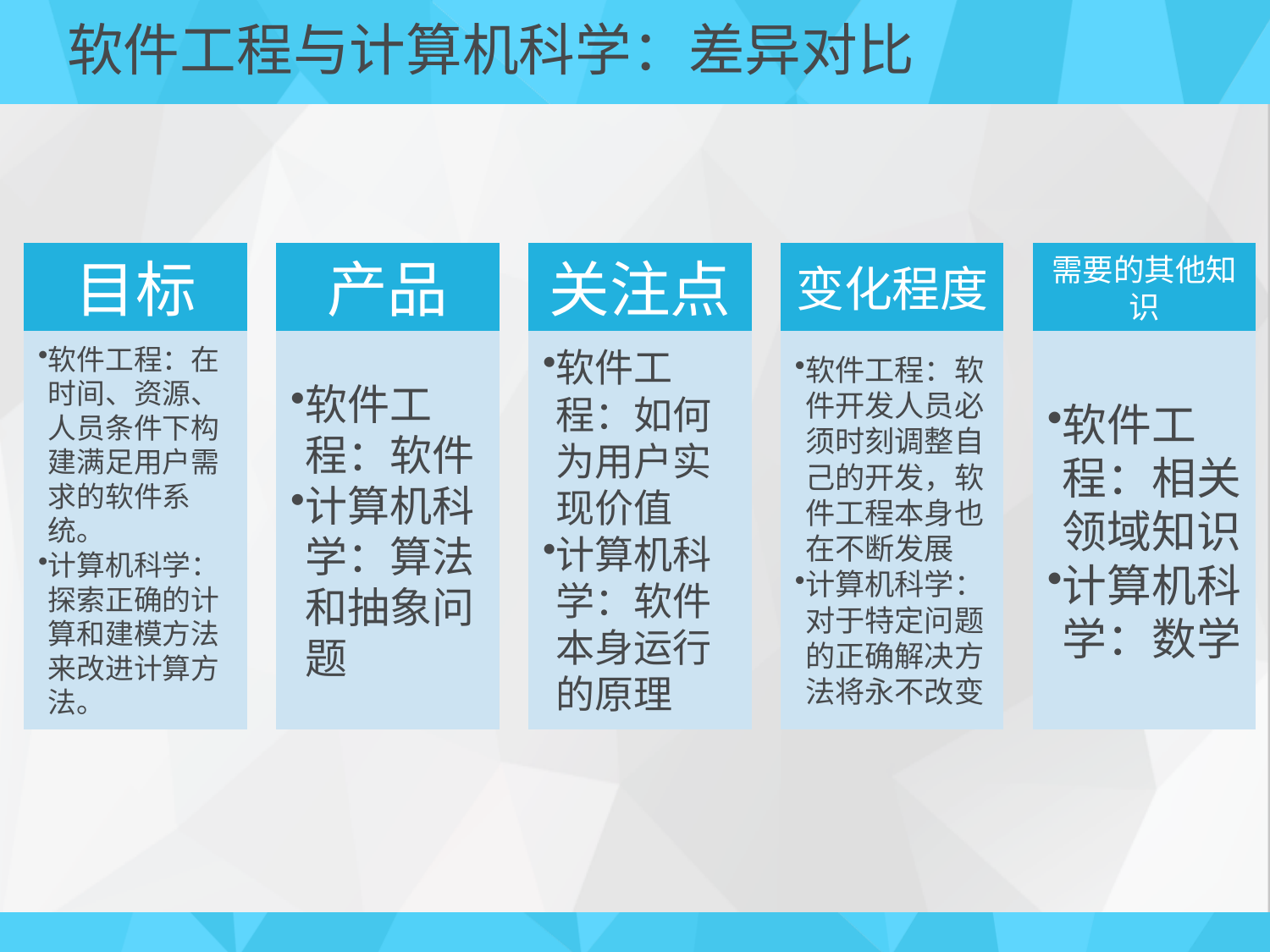

# 软件工程与计算机科学：差异对比
目标
软件工程：在时间、资源、人员条件下构建满足用户需求的软件系统。
计算机科学：探索正确的计算和建模方法来改进计算方法。
产品
软件工程：软件
计算机科学：算法和抽象问题
关注点
软件工程：如何为用户实现价值
计算机科学：软件本身运行的原理
软件工程：软件开发人员必须时刻调整自己的开发，软件工程本身也在不断发展
计算机科学：对于特定问题的正确解决方法将永不改变
变化程度
软件工程：相关领域知识
计算机科学：数学
需要的其他知识